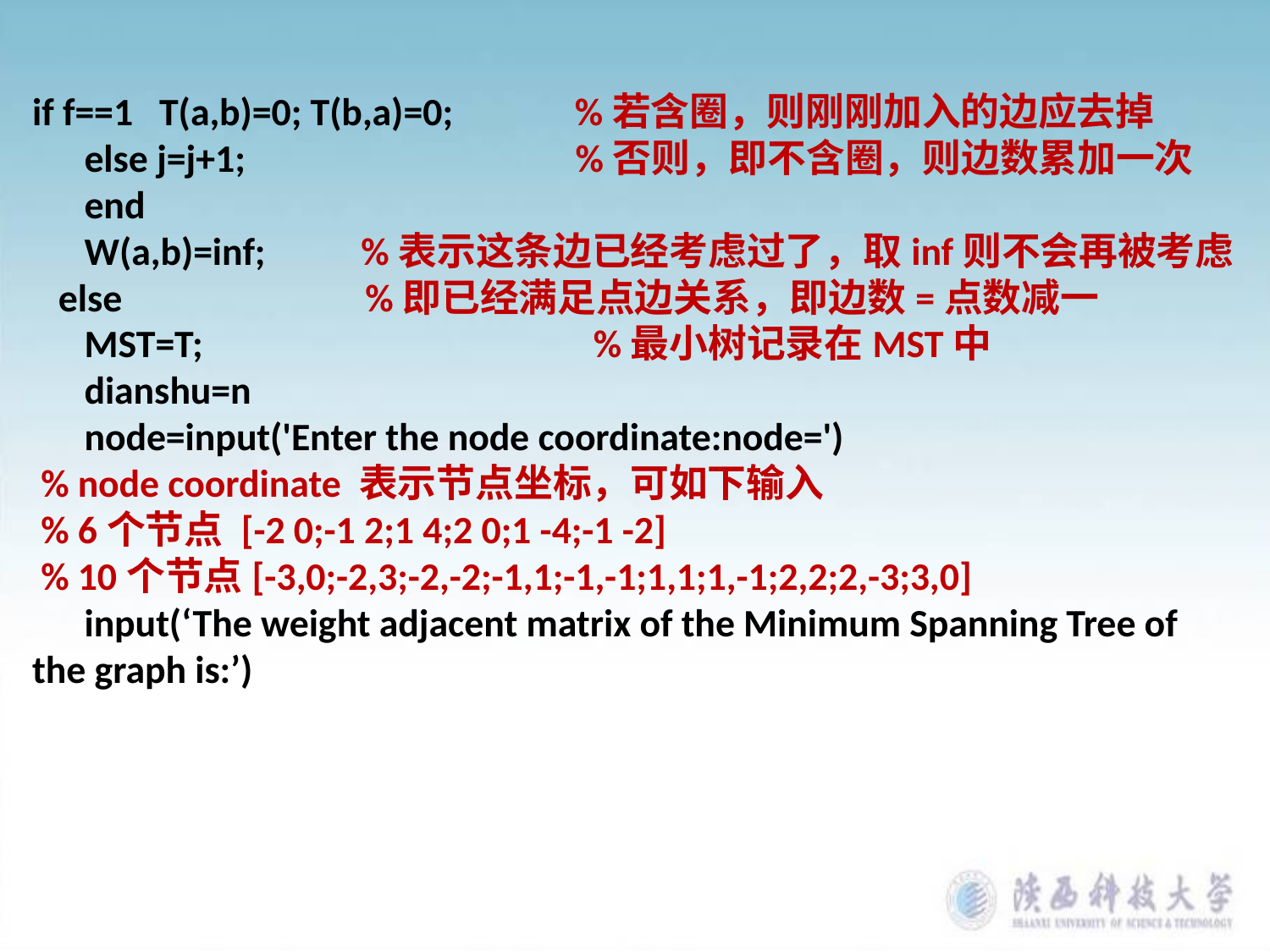

if f==1   T(a,b)=0; T(b,a)=0;              %若含圈，则刚刚加入的边应去掉
      else j=j+1;                                      %否则，即不含圈，则边数累加一次
      end
      W(a,b)=inf;           %表示这条边已经考虑过了，取inf则不会再被考虑
   else                            %即已经满足点边关系，即边数=点数减一
      MST=T;                                             %最小树记录在MST中
      dianshu=n
      node=input('Enter the node coordinate:node=')
 % node coordinate 表示节点坐标，可如下输入
 % 6个节点 [-2 0;-1 2;1 4;2 0;1 -4;-1 -2]
 % 10个节点[-3,0;-2,3;-2,-2;-1,1;-1,-1;1,1;1,-1;2,2;2,-3;3,0]
      input(‘The weight adjacent matrix of the Minimum Spanning Tree of the graph is:’)